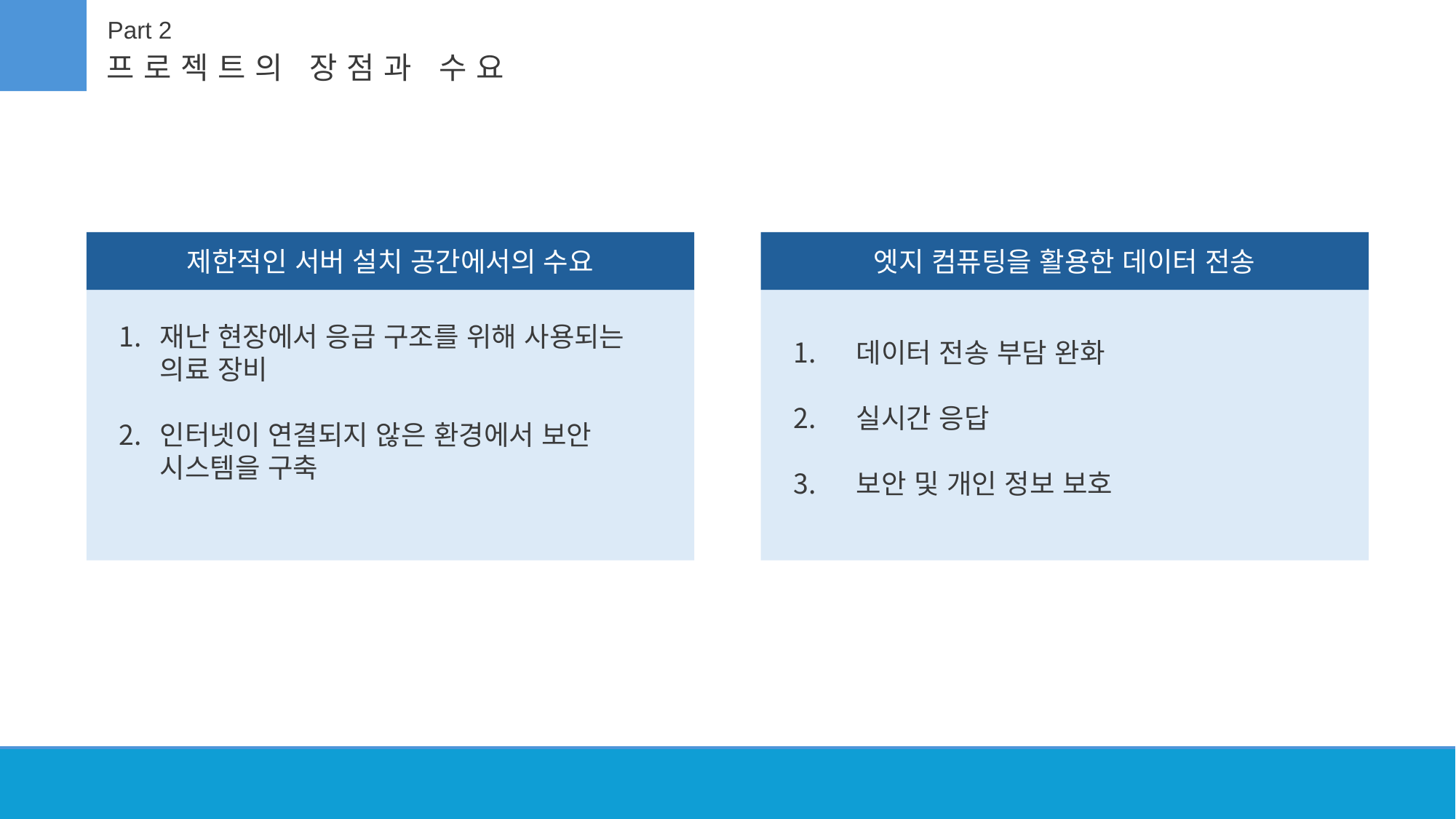

Part 2
프로젝트의 장점과 수요
제한적인 서버 설치 공간에서의 수요

재난 현장에서 응급 구조를 위해 사용되는 의료 장비

인터넷이 연결되지 않은 환경에서 보안 시스템을 구축
엣지 컴퓨팅을 활용한 데이터 전송

  데이터 전송 부담 완화

  실시간 응답

  보안 및 개인 정보 보호
2